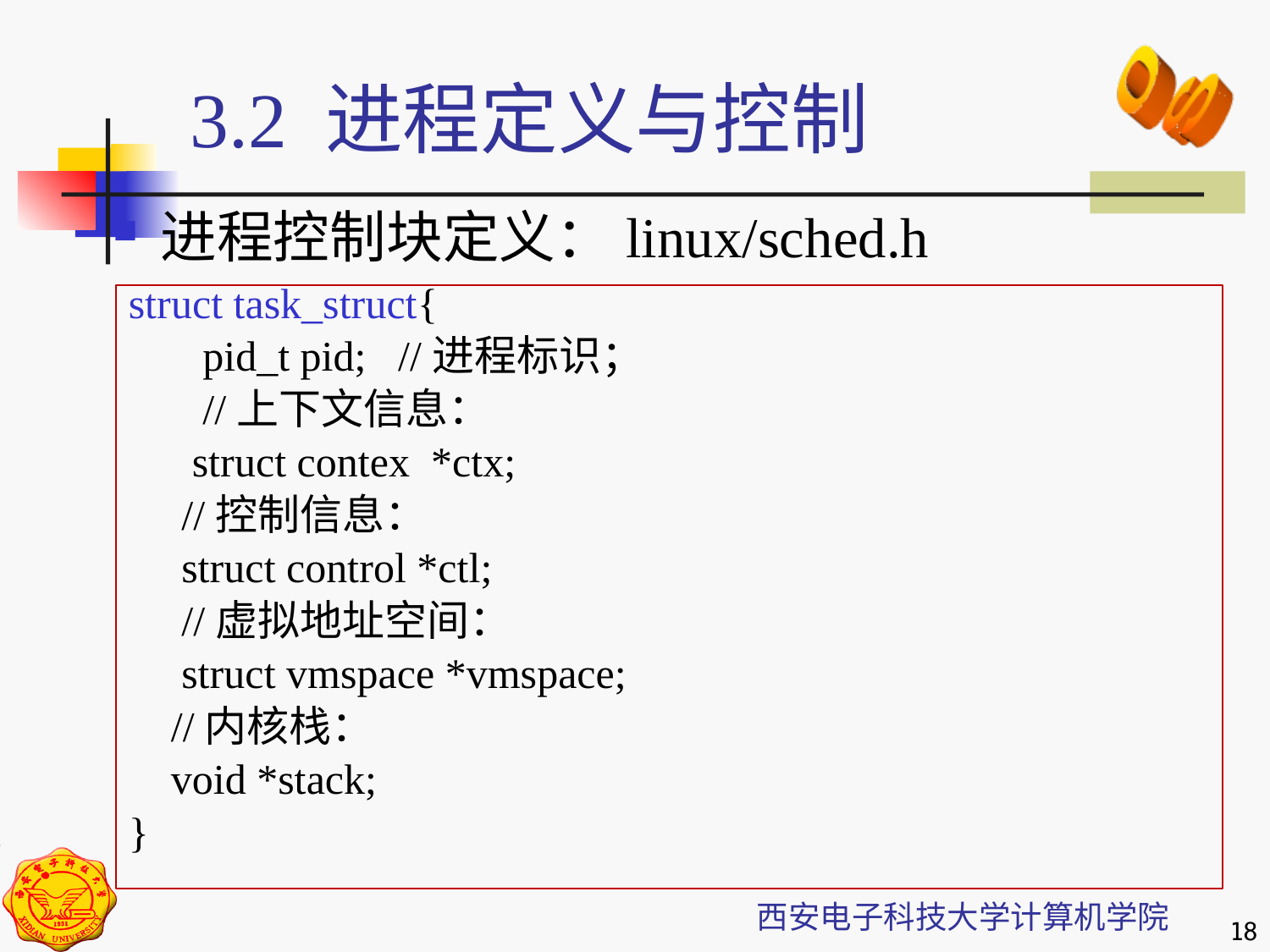

3.2 进程定义与控制
进程控制块定义：linux/sched.h

struct task_struct{
       pid_t pid;   //进程标识；
       //上下文信息：
      struct contex  *ctx;
     //控制信息：
     struct control *ctl;
     //虚拟地址空间：
     struct vmspace *vmspace;
    //内核栈：
    void *stack;
}

18